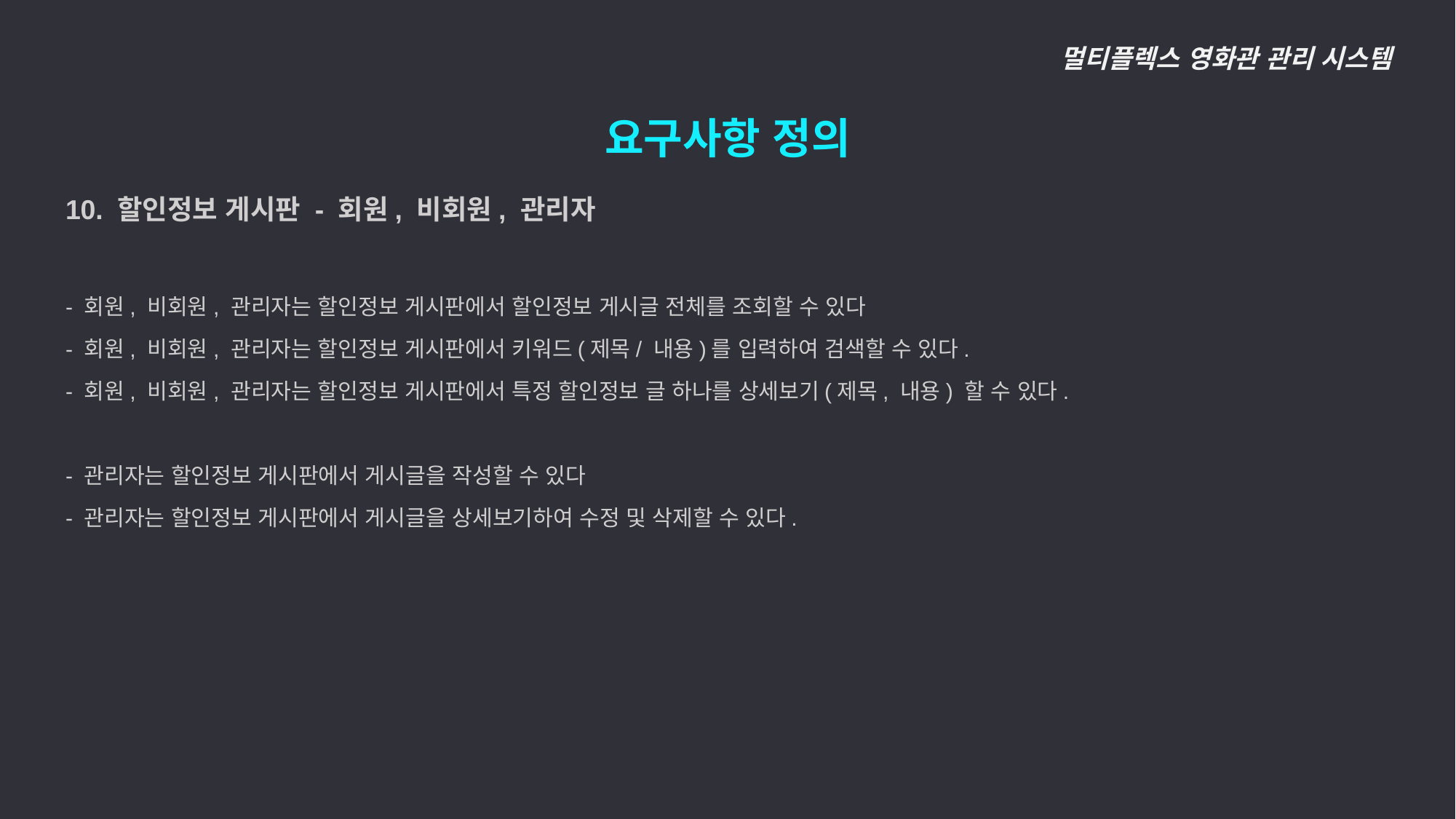

멀티플렉스 영화관 관리 시스템
요구사항 정의
10. 할인정보 게시판 - 회원, 비회원, 관리자

- 회원, 비회원, 관리자는 할인정보 게시판에서 할인정보 게시글 전체를 조회할 수 있다
- 회원, 비회원, 관리자는 할인정보 게시판에서 키워드(제목/ 내용)를 입력하여 검색할 수 있다.
- 회원, 비회원, 관리자는 할인정보 게시판에서 특정 할인정보 글 하나를 상세보기(제목, 내용) 할 수 있다.

- 관리자는 할인정보 게시판에서 게시글을 작성할 수 있다
- 관리자는 할인정보 게시판에서 게시글을 상세보기하여 수정 및 삭제할 수 있다.